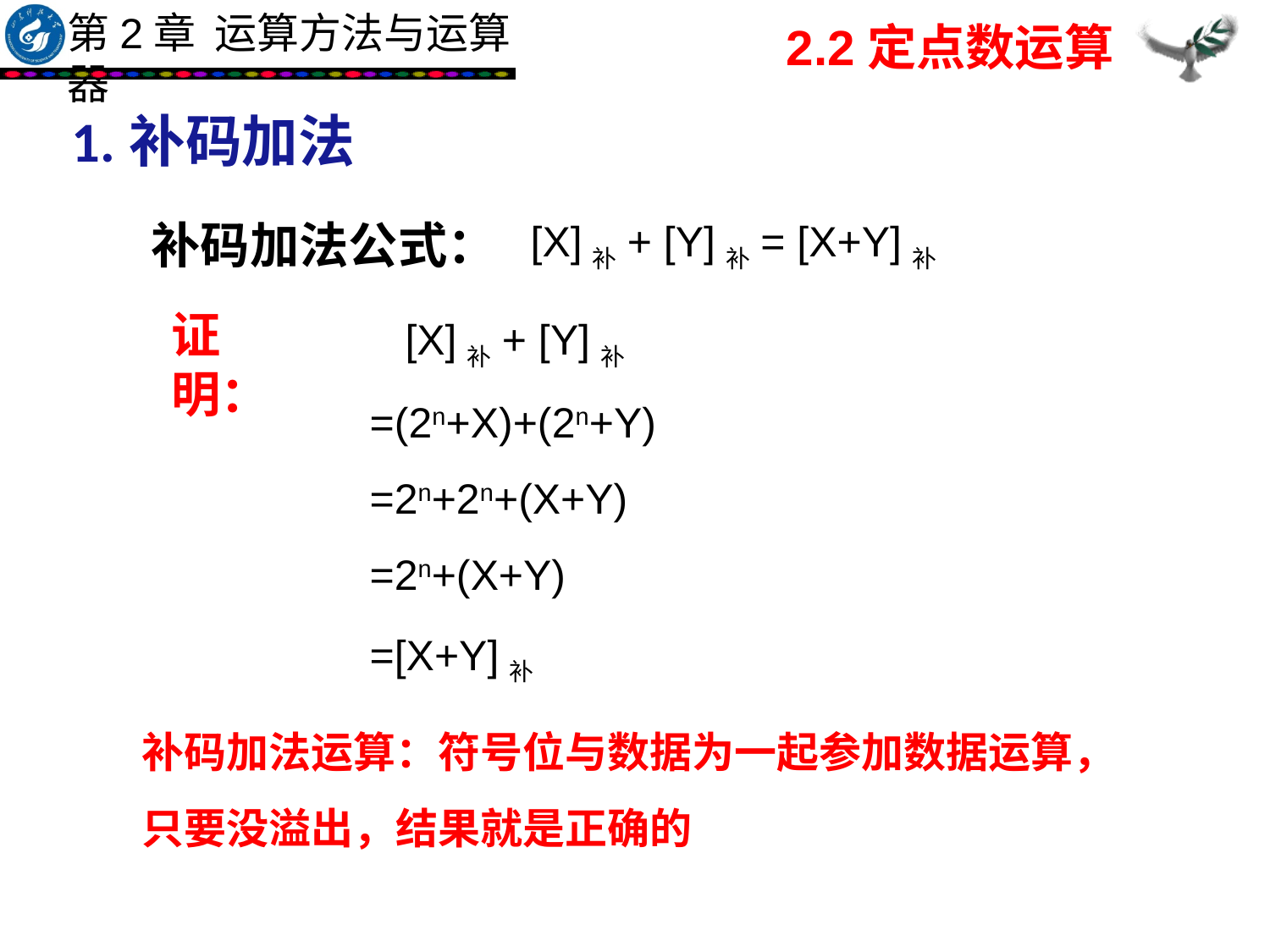

2.2定点数运算
1.补码加法
补码加法公式：
[X]补+ [Y]补= [X+Y]补
   [X]补+ [Y]补
=(2n+X)+(2n+Y)
=2n+2n+(X+Y)
=2n+(X+Y)
=[X+Y]补
证明：
补码加法运算：符号位与数据为一起参加数据运算，只要没溢出，结果就是正确的